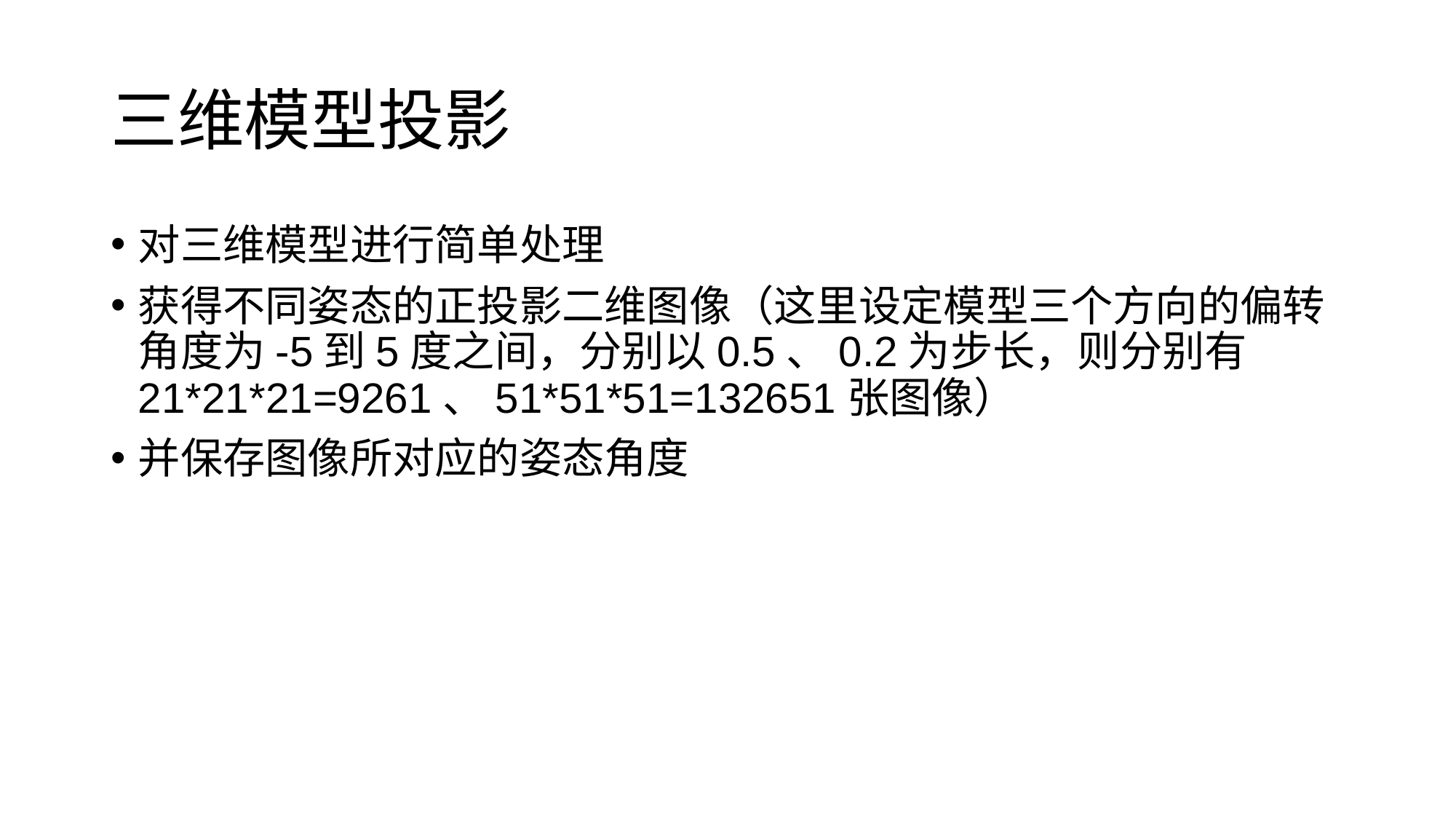

# 三维模型投影
对三维模型进行简单处理
获得不同姿态的正投影二维图像（这里设定模型三个方向的偏转角度为-5到5度之间，分别以0.5、0.2为步长，则分别有21*21*21=9261、51*51*51=132651张图像）
并保存图像所对应的姿态角度